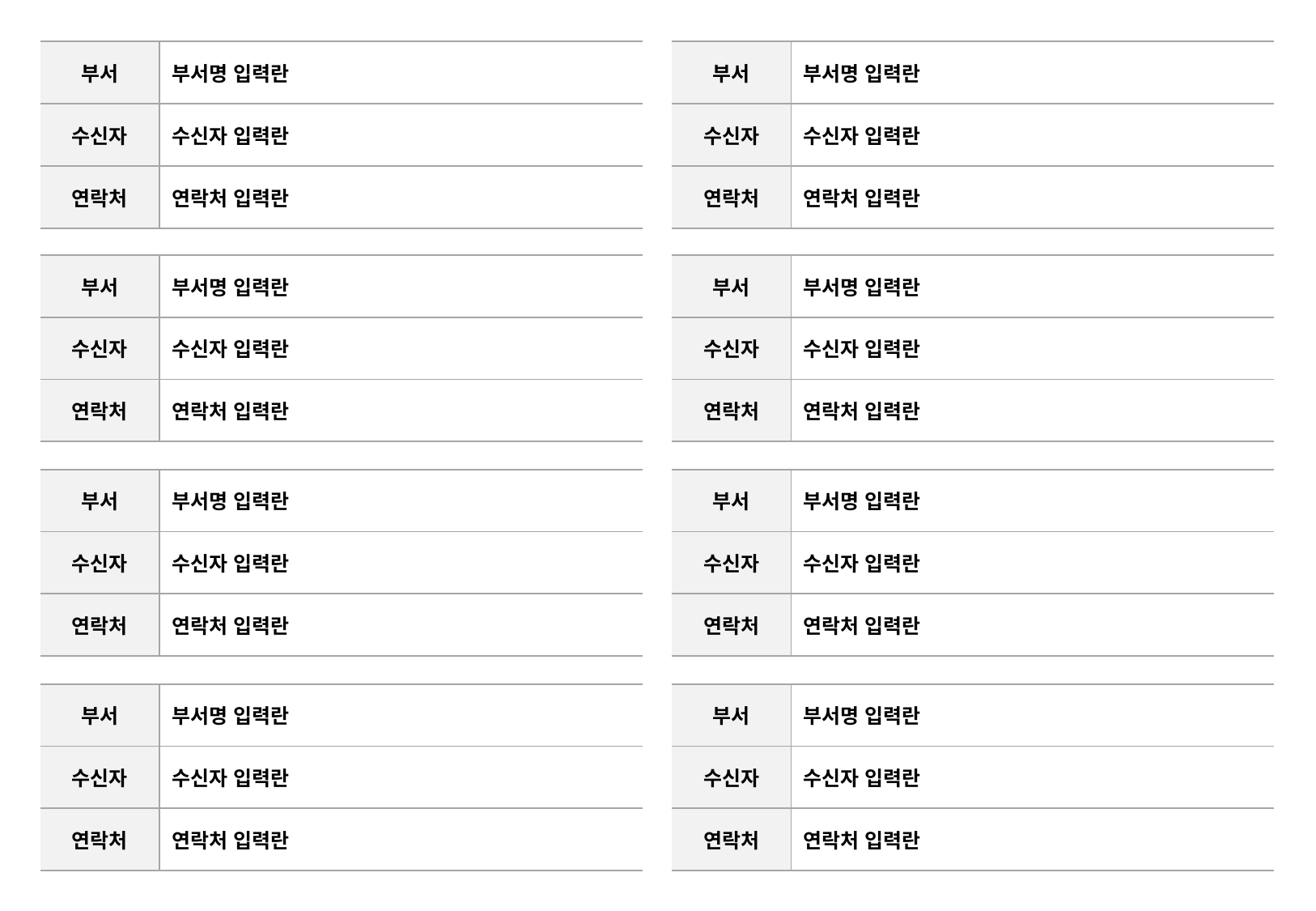

| 부서 | 부서명 입력란 |
| --- | --- |
| 수신자 | 수신자 입력란 |
| 연락처 | 연락처 입력란 |
| 부서 | 부서명 입력란 |
| --- | --- |
| 수신자 | 수신자 입력란 |
| 연락처 | 연락처 입력란 |
| 부서 | 부서명 입력란 |
| --- | --- |
| 수신자 | 수신자 입력란 |
| 연락처 | 연락처 입력란 |
| 부서 | 부서명 입력란 |
| --- | --- |
| 수신자 | 수신자 입력란 |
| 연락처 | 연락처 입력란 |
| 부서 | 부서명 입력란 |
| --- | --- |
| 수신자 | 수신자 입력란 |
| 연락처 | 연락처 입력란 |
| 부서 | 부서명 입력란 |
| --- | --- |
| 수신자 | 수신자 입력란 |
| 연락처 | 연락처 입력란 |
| 부서 | 부서명 입력란 |
| --- | --- |
| 수신자 | 수신자 입력란 |
| 연락처 | 연락처 입력란 |
| 부서 | 부서명 입력란 |
| --- | --- |
| 수신자 | 수신자 입력란 |
| 연락처 | 연락처 입력란 |